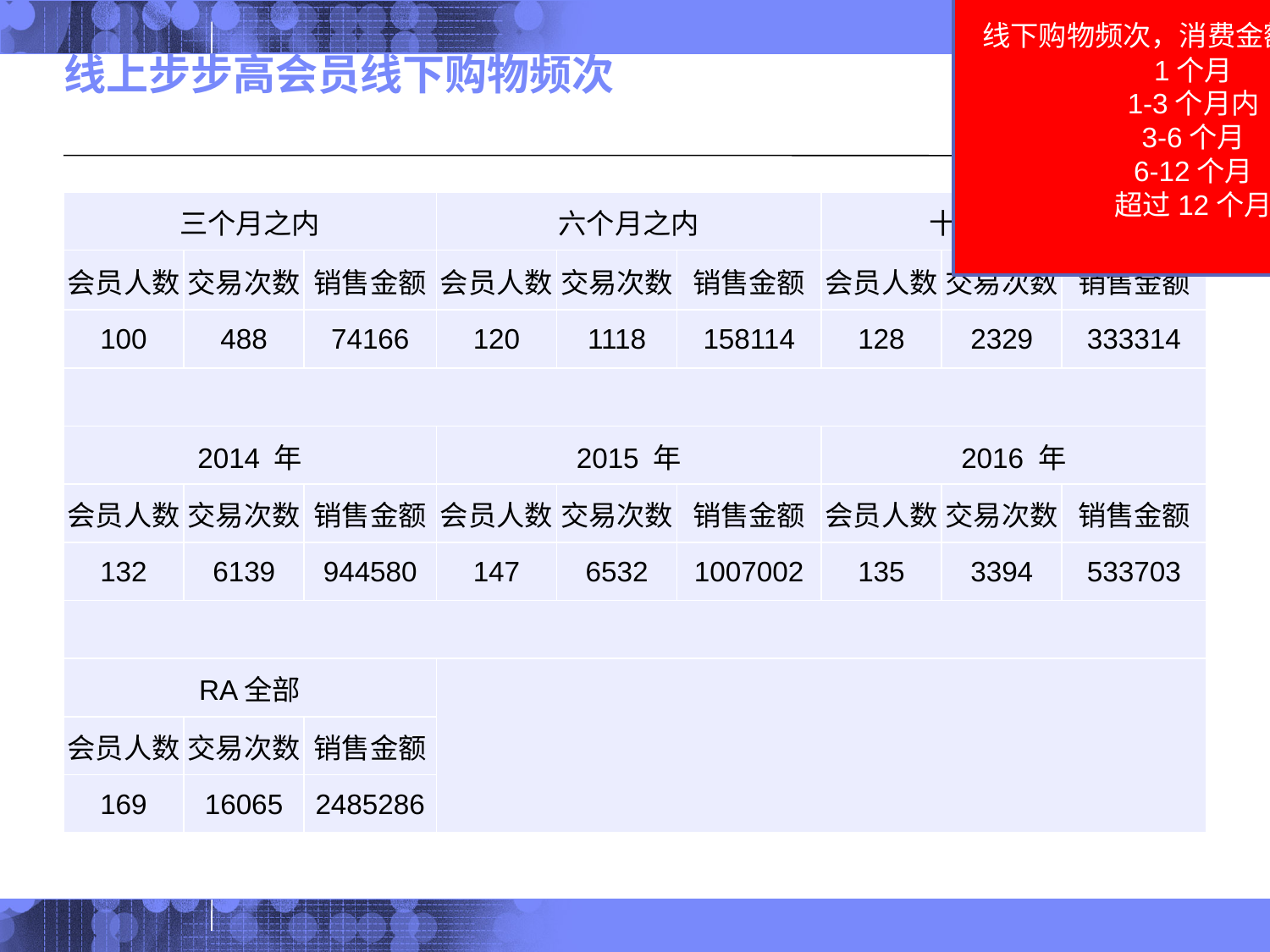

线下购物频次，消费金额，客单价
1个月
1-3个月内
3-6个月
6-12个月
超过12个月

# 线上步步高会员线下购物频次
| 三个月之内 |  |  | 六个月之内 |  |  | 十二个月之内 |  |  |
| --- | --- | --- | --- | --- | --- | --- | --- | --- |
| 会员人数 | 交易次数 | 销售金额 | 会员人数 | 交易次数 | 销售金额 | 会员人数 | 交易次数 | 销售金额 |
| 100 | 488 | 74166 | 120 | 1118 | 158114 | 128 | 2329 | 333314 |
|  |  |  |  |  |  |  |  |  |
| 2014 年 |  |  | 2015 年 |  |  | 2016 年 |  |  |
| 会员人数 | 交易次数 | 销售金额 | 会员人数 | 交易次数 | 销售金额 | 会员人数 | 交易次数 | 销售金额 |
| 132 | 6139 | 944580 | 147 | 6532 | 1007002 | 135 | 3394 | 533703 |
|  |  |  |  |  |  |  |  |  |
| RA全部 |  |  |  |  |  |  |  |  |
| 会员人数 | 交易次数 | 销售金额 |  |  |  |  |  |  |
| 169 | 16065 | 2485286 |  |  |  |  |  |  |